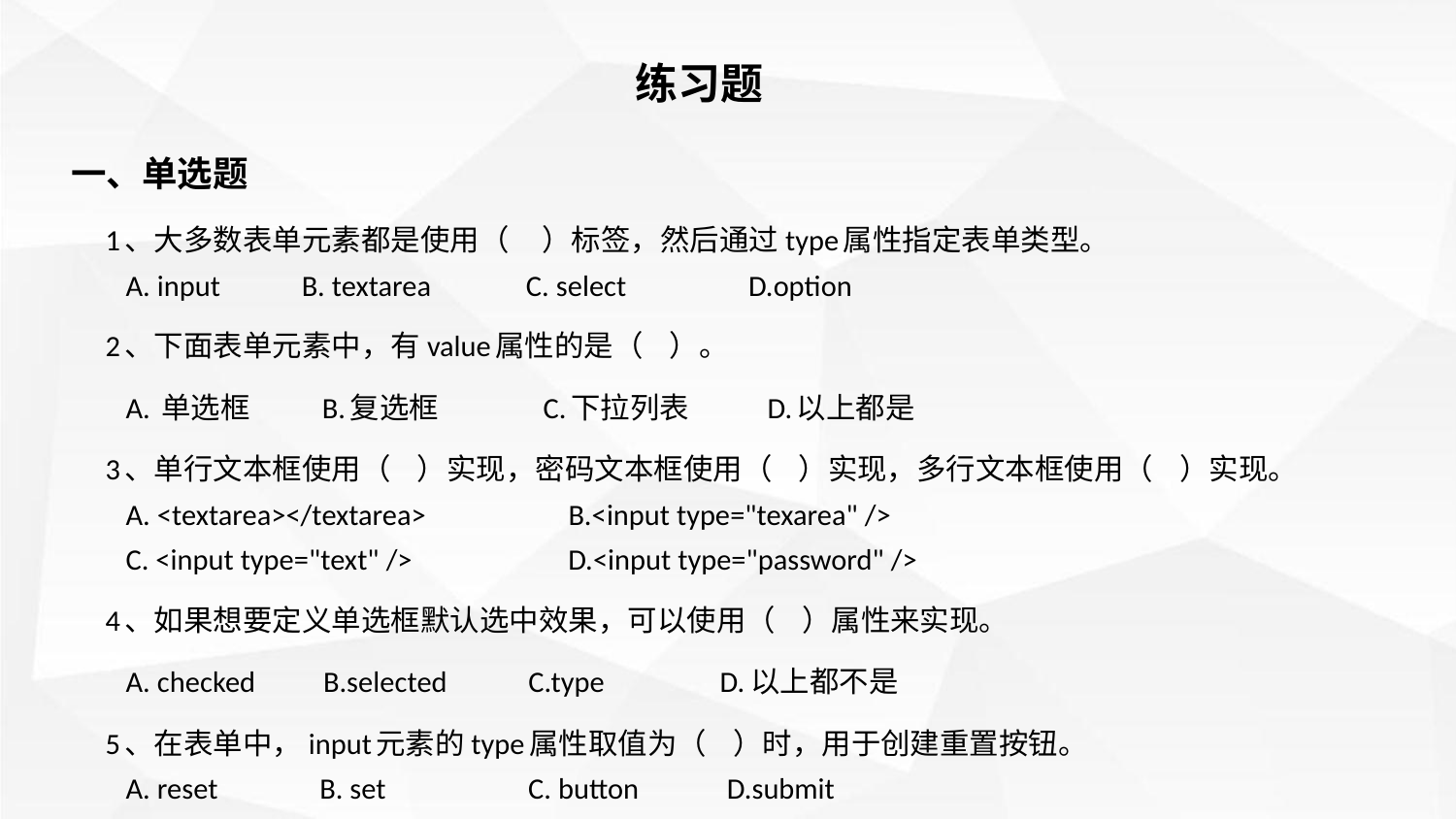

练习题
一、单选题
     1、大多数表单元素都是使用（     ）标签，然后通过type属性指定表单类型。
        A. input            B. textarea              C. select                  D.option
     2、下面表单元素中，有value属性的是（    ）。
        A. 单选框          B.复选框               C.下拉列表           D.以上都是
     3、单行文本框使用（    ）实现，密码文本框使用（    ）实现，多行文本框使用（    ）实现。
        A. <textarea></textarea>                     B.<input type="texarea" />
        C. <input type="text" />                       D.<input type="password" />
     4、如果想要定义单选框默认选中效果，可以使用（    ）属性来实现。
        A. checked          B.selected            C.type                 D.以上都不是
     5、在表单中，input元素的type属性取值为（    ）时，用于创建重置按钮。
        A. reset               B. set                     C. button             D.submit